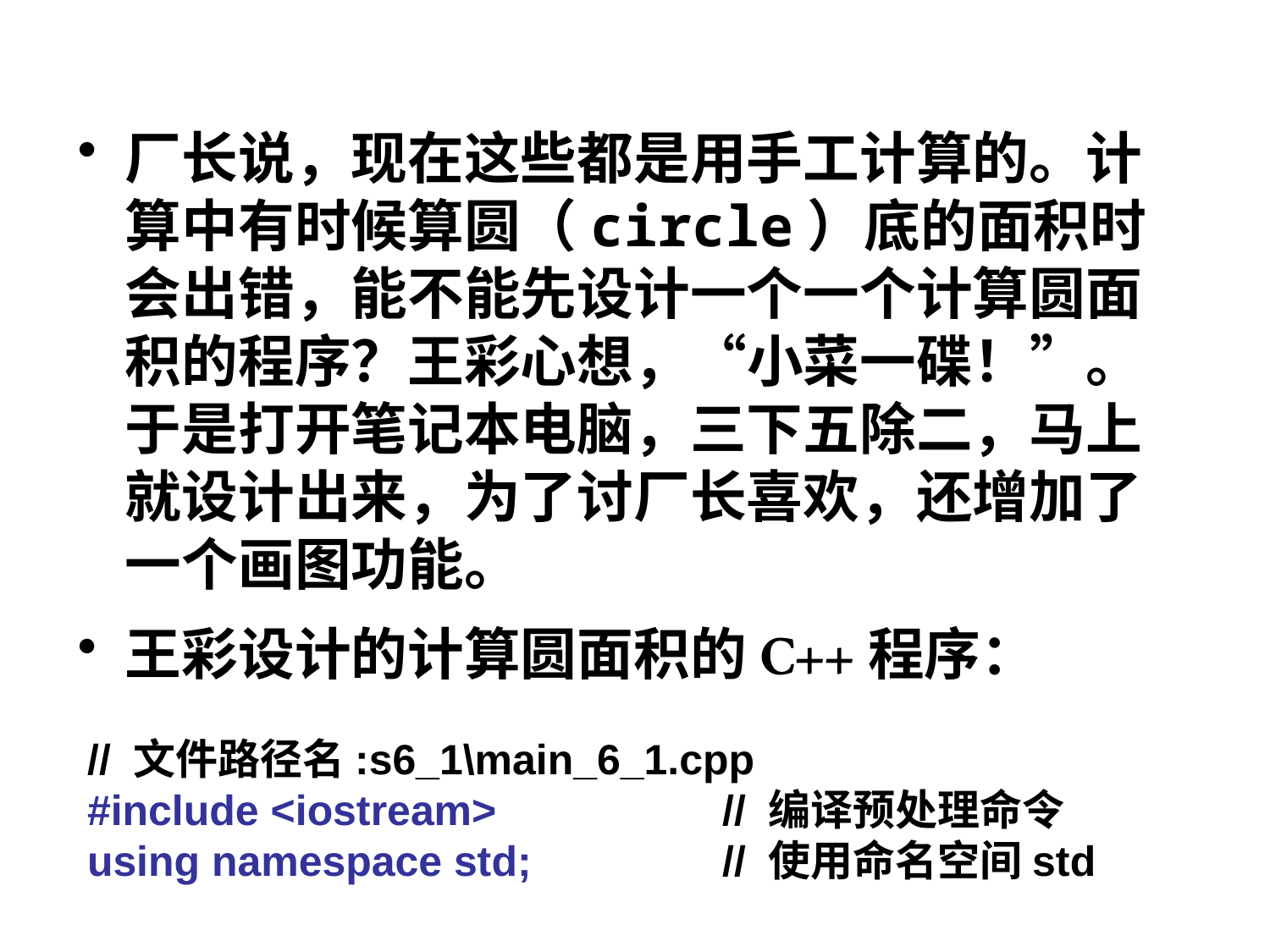

厂长说，现在这些都是用手工计算的。计算中有时候算圆（circle）底的面积时会出错，能不能先设计一个一个计算圆面积的程序？王彩心想，“小菜一碟！”。于是打开笔记本电脑，三下五除二，马上就设计出来，为了讨厂长喜欢，还增加了一个画图功能。
王彩设计的计算圆面积的C++程序：

// 文件路径名:s6_1\main_6_1.cpp
#include <iostream>               	// 编译预处理命令
using namespace std;		// 使用命名空间std